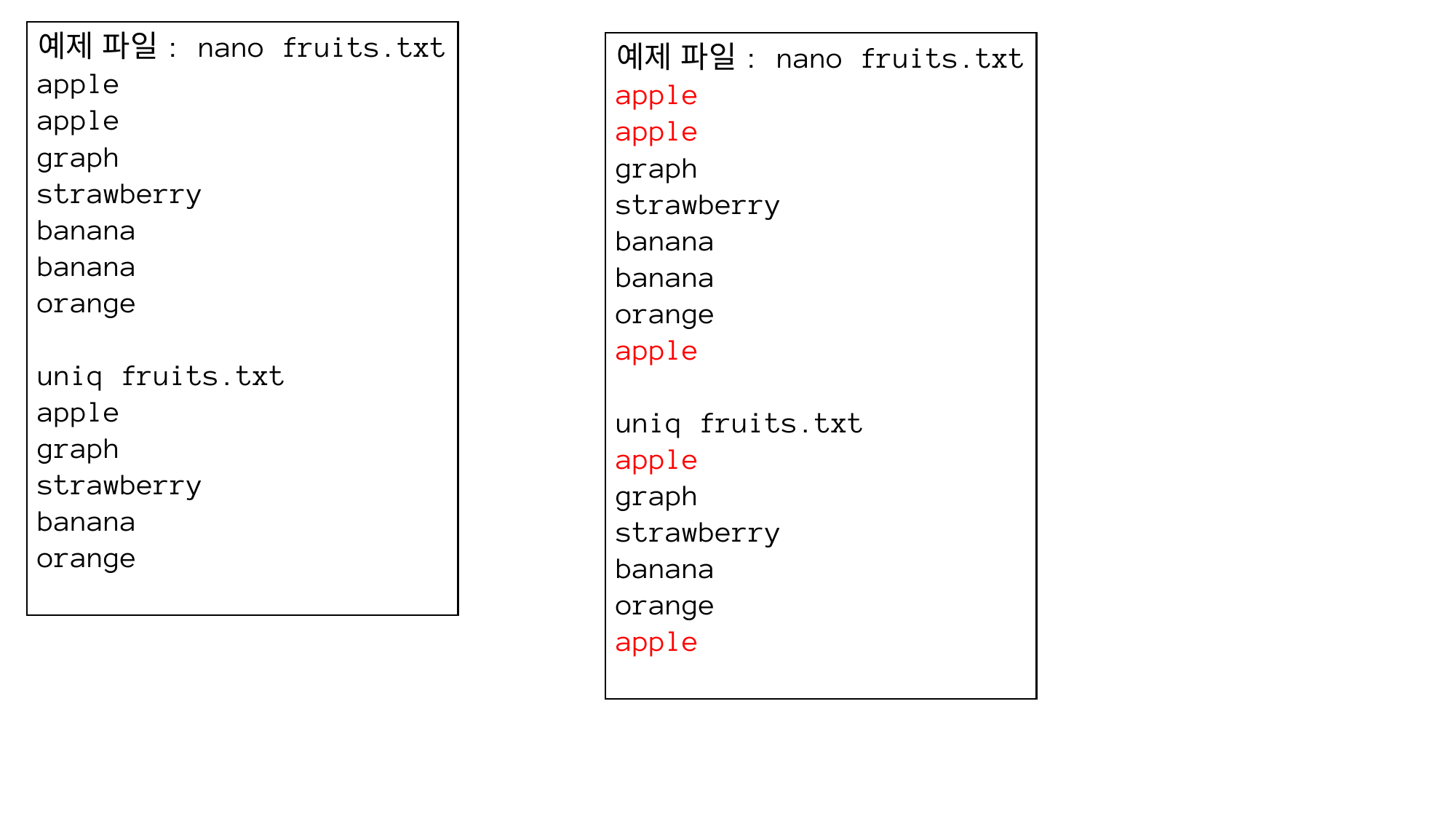

예제 파일: nano fruits.txt
apple
apple
graph
strawberry
banana
banana
orange

uniq fruits.txt
apple
graph
strawberry
banana
orange

예제 파일: nano fruits.txt
apple
apple
graph
strawberry
banana
banana
orange
apple

uniq fruits.txt
apple
graph
strawberry
banana
orange
apple